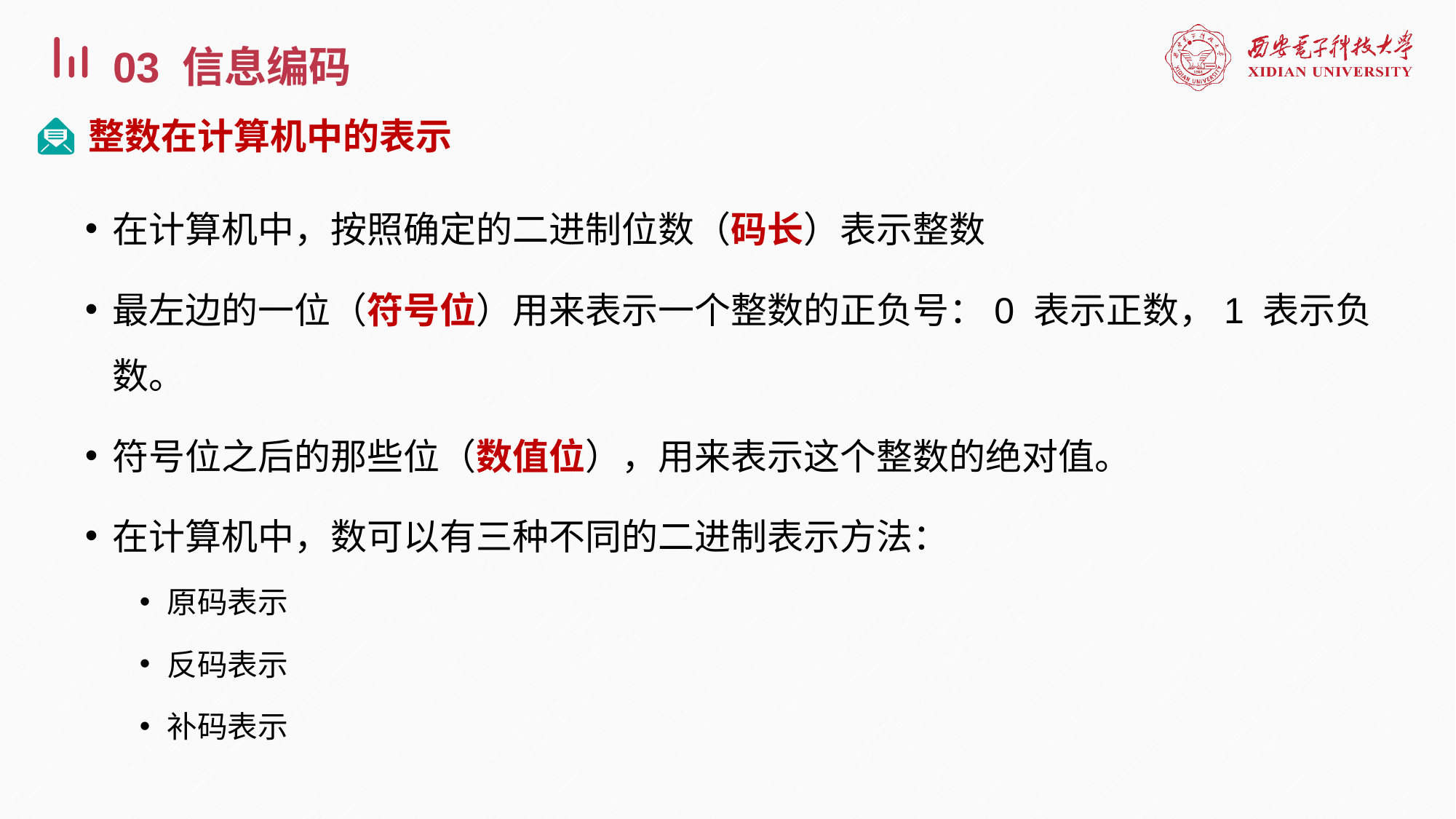

03 信息编码
整数在计算机中的表示

在计算机中，按照确定的二进制位数（码长）表示整数
最左边的一位（符号位）用来表示一个整数的正负号：0 表示正数，1 表示负数。
符号位之后的那些位（数值位），用来表示这个整数的绝对值。
在计算机中，数可以有三种不同的二进制表示方法：
原码表示
反码表示
补码表示